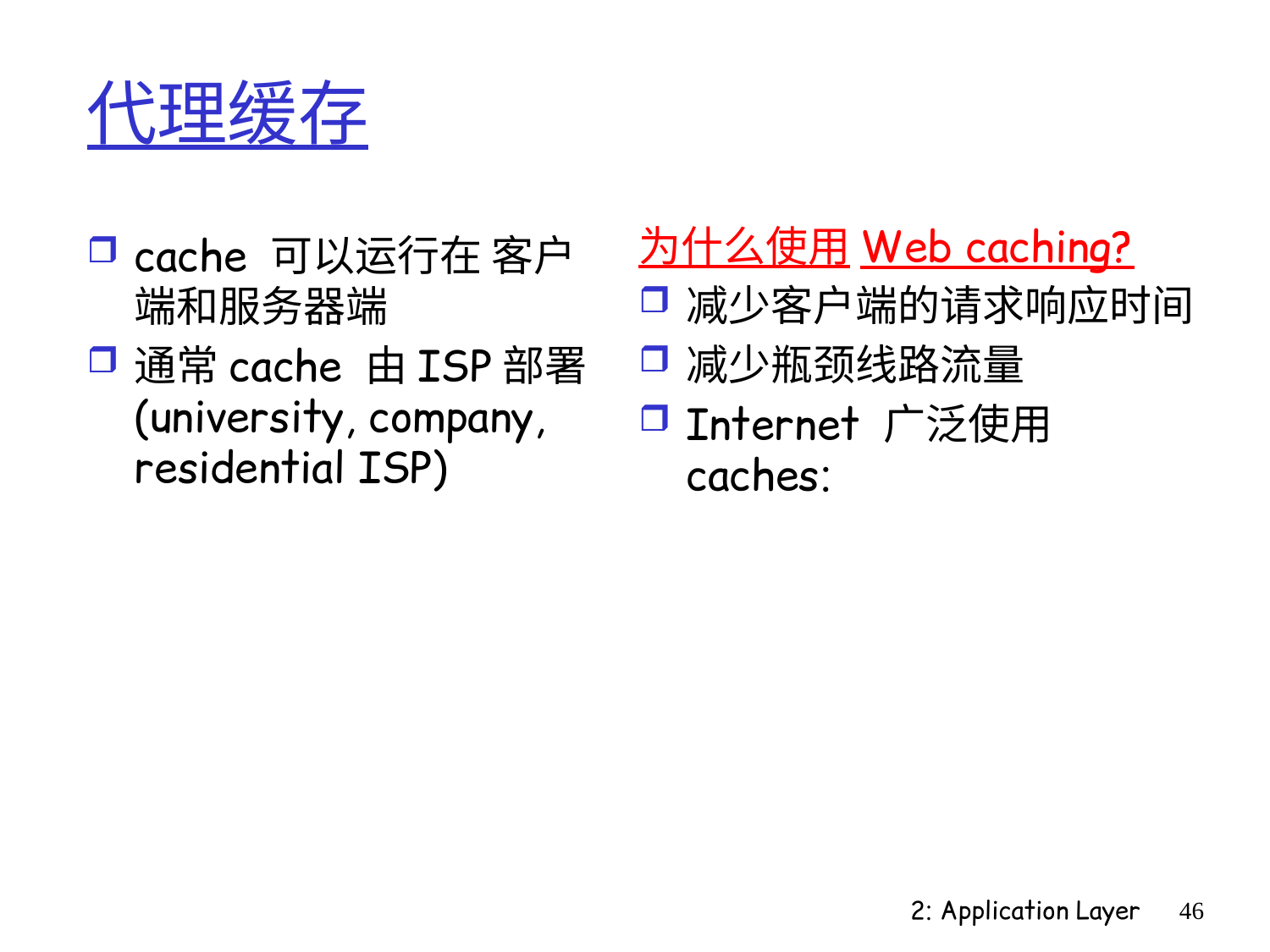

# 代理缓存
为什么使用Web caching?
减少客户端的请求响应时间
减少瓶颈线路流量
Internet 广泛使用caches:

cache 可以运行在 客户端和服务器端
通常cache 由ISP部署(university, company, residential ISP)
2: Application Layer
46